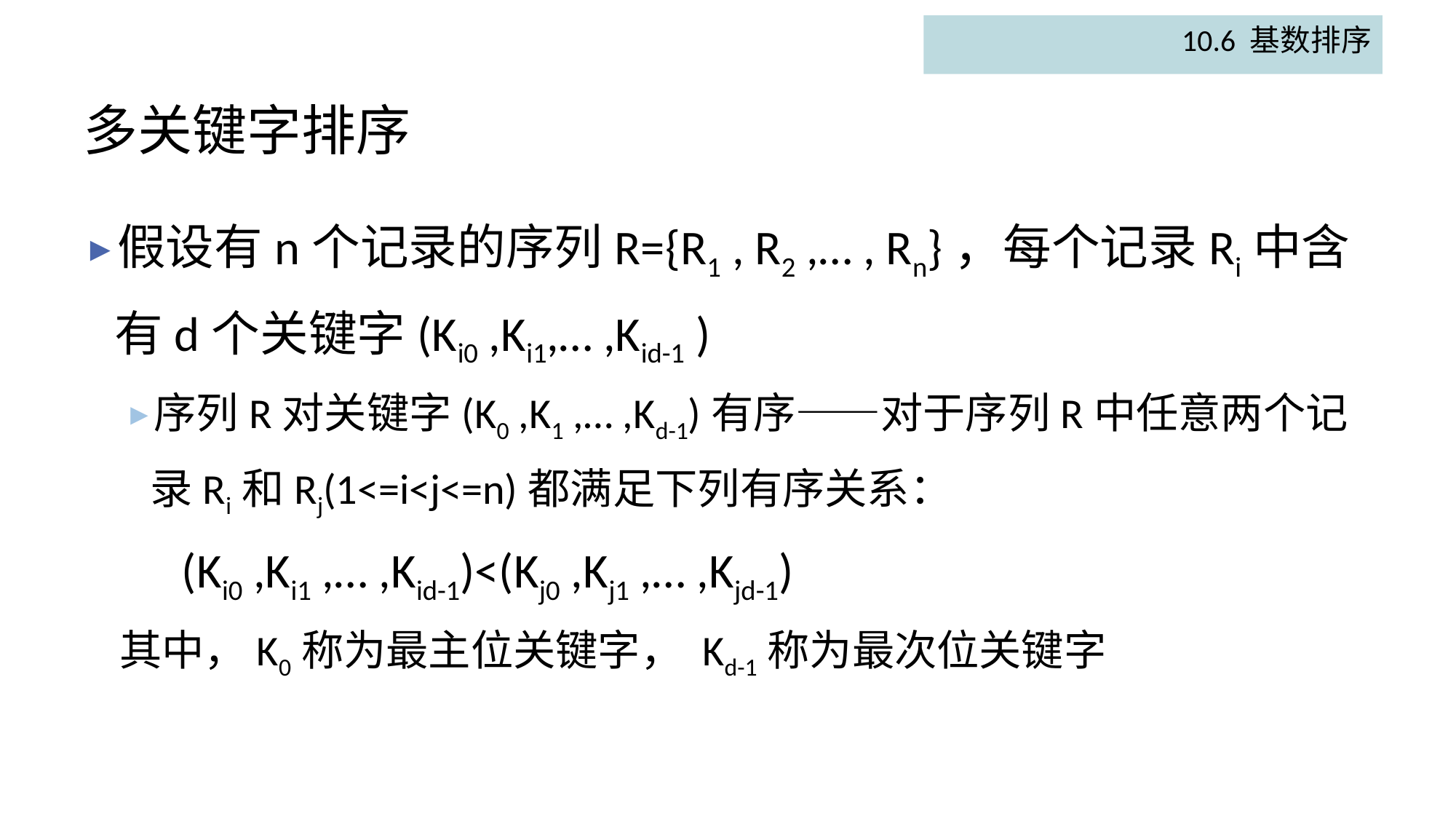

10.6 基数排序
# 多关键字排序
假设有n个记录的序列R={R1 , R2 ,… , Rn}，每个记录Ri中含有d个关键字(Ki0 ,Ki1,… ,Kid-1 )
序列R对关键字(K0 ,K1 ,… ,Kd-1)有序——对于序列R中任意两个记录Ri和Rj(1<=i<j<=n)都满足下列有序关系：
         (Ki0 ,Ki1 ,… ,Kid-1)<(Kj0 ,Kj1 ,… ,Kjd-1)
其中，K0称为最主位关键字， Kd-1称为最次位关键字